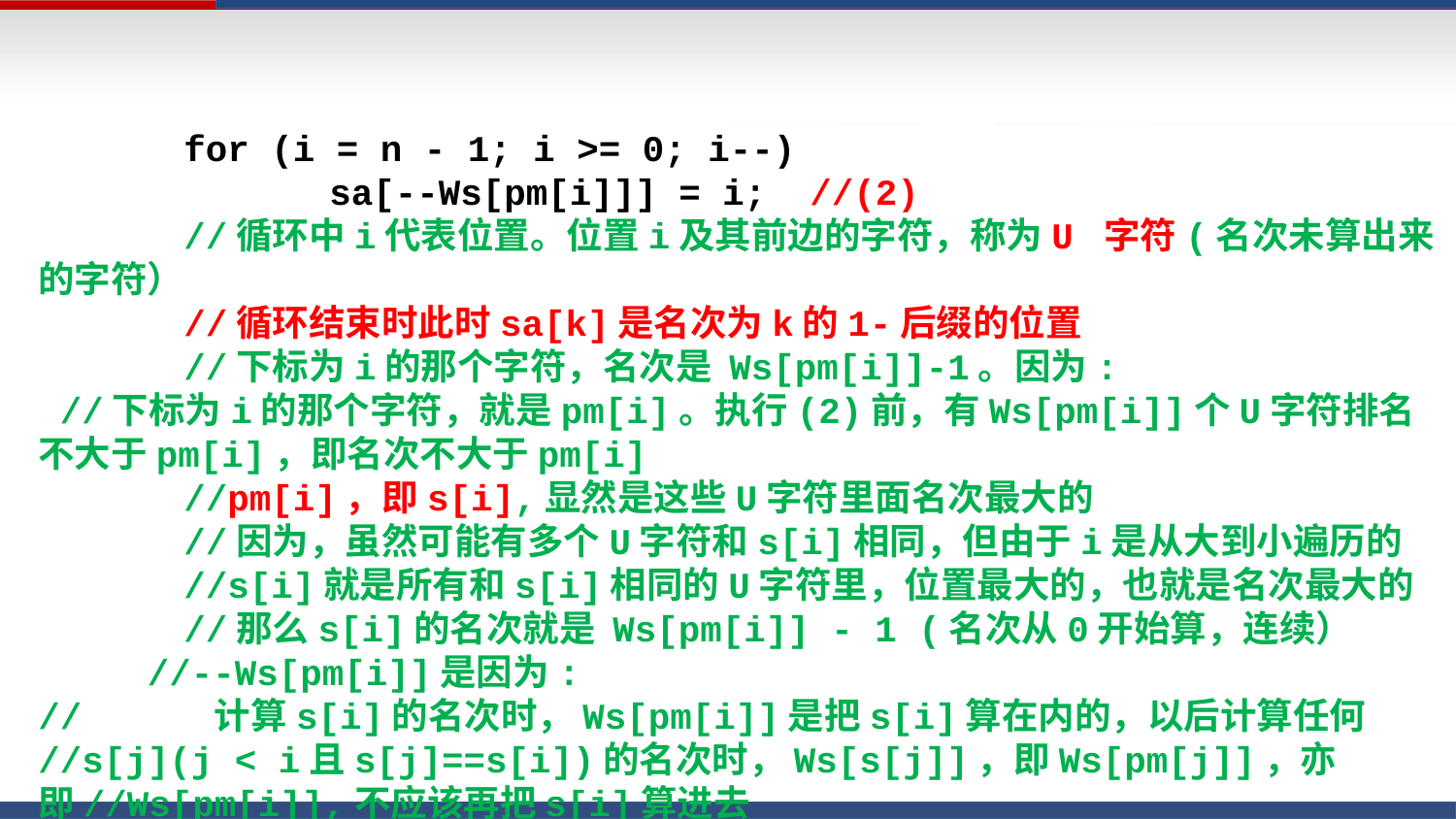

for (i = n - 1; i >= 0; i--)
		sa[--Ws[pm[i]]] = i;  //(2)
	//循环中i代表位置。位置i及其前边的字符，称为U 字符(名次未算出来的字符）
	//循环结束时此时sa[k]是名次为k的1-后缀的位置
	//下标为i的那个字符，名次是 Ws[pm[i]]-1。因为:
 //下标为i的那个字符，就是pm[i]。执行(2)前，有Ws[pm[i]]个U字符排名不大于pm[i]，即名次不大于pm[i]
	//pm[i]，即s[i],显然是这些U字符里面名次最大的
	//因为，虽然可能有多个U字符和s[i]相同，但由于i是从大到小遍历的
	//s[i]就是所有和s[i]相同的U字符里，位置最大的，也就是名次最大的
	//那么s[i]的名次就是 Ws[pm[i]] - 1 (名次从0开始算，连续）
     //--Ws[pm[i]]是因为:
//	 计算s[i]的名次时，Ws[pm[i]]是把s[i]算在内的，以后计算任何
//s[j](j < i且s[j]==s[i])的名次时，Ws[s[j]]，即Ws[pm[j]]，亦即//Ws[pm[i]],不应该再把s[i]算进去